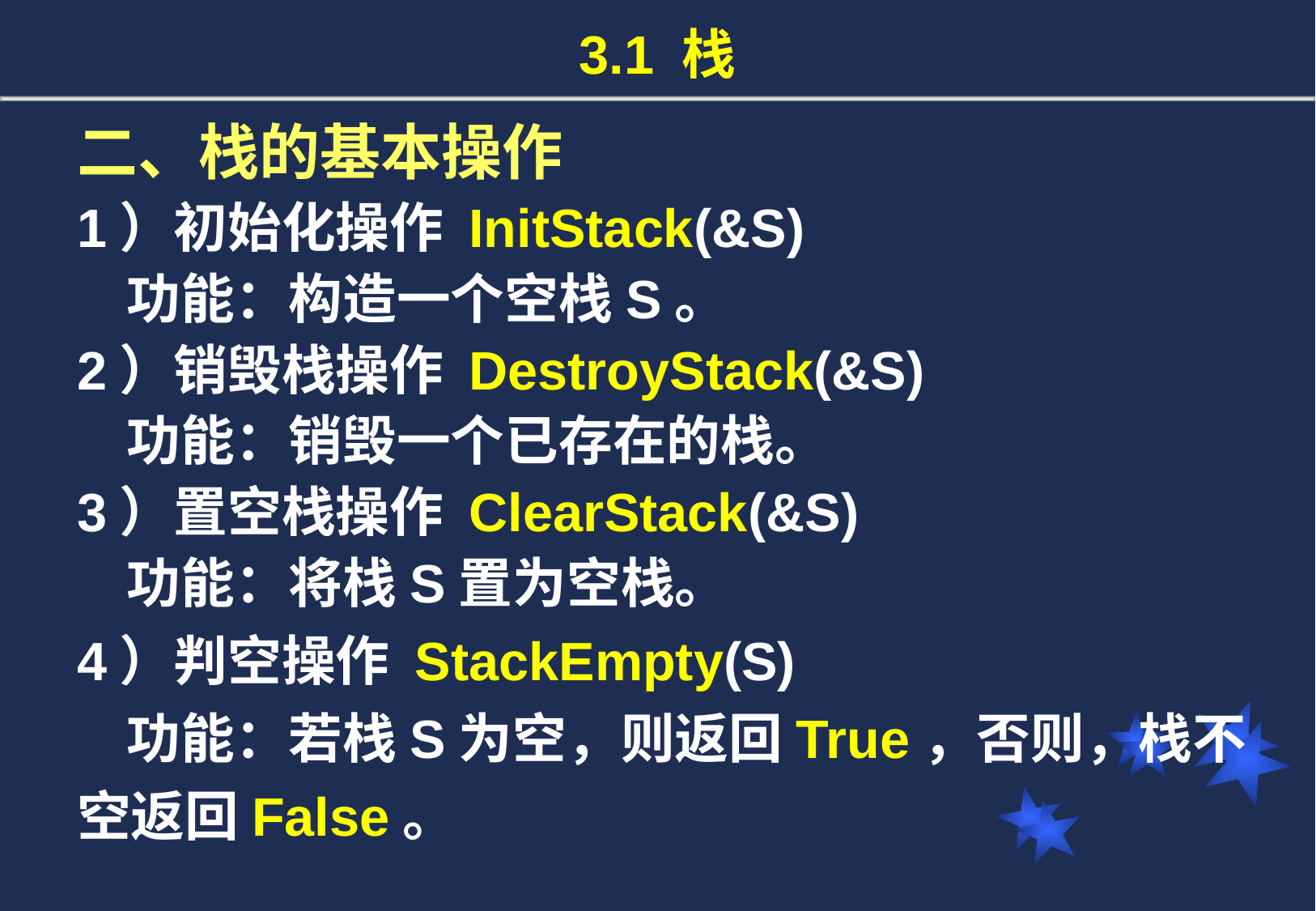

# 3.1 栈
二、栈的基本操作
1）初始化操作 InitStack(&S)
   功能：构造一个空栈S。
2）销毁栈操作 DestroyStack(&S)
   功能：销毁一个已存在的栈。
3）置空栈操作 ClearStack(&S)
   功能：将栈S置为空栈。
4）判空操作 StackEmpty(S)
   功能：若栈S为空，则返回True，否则，栈不空返回False。